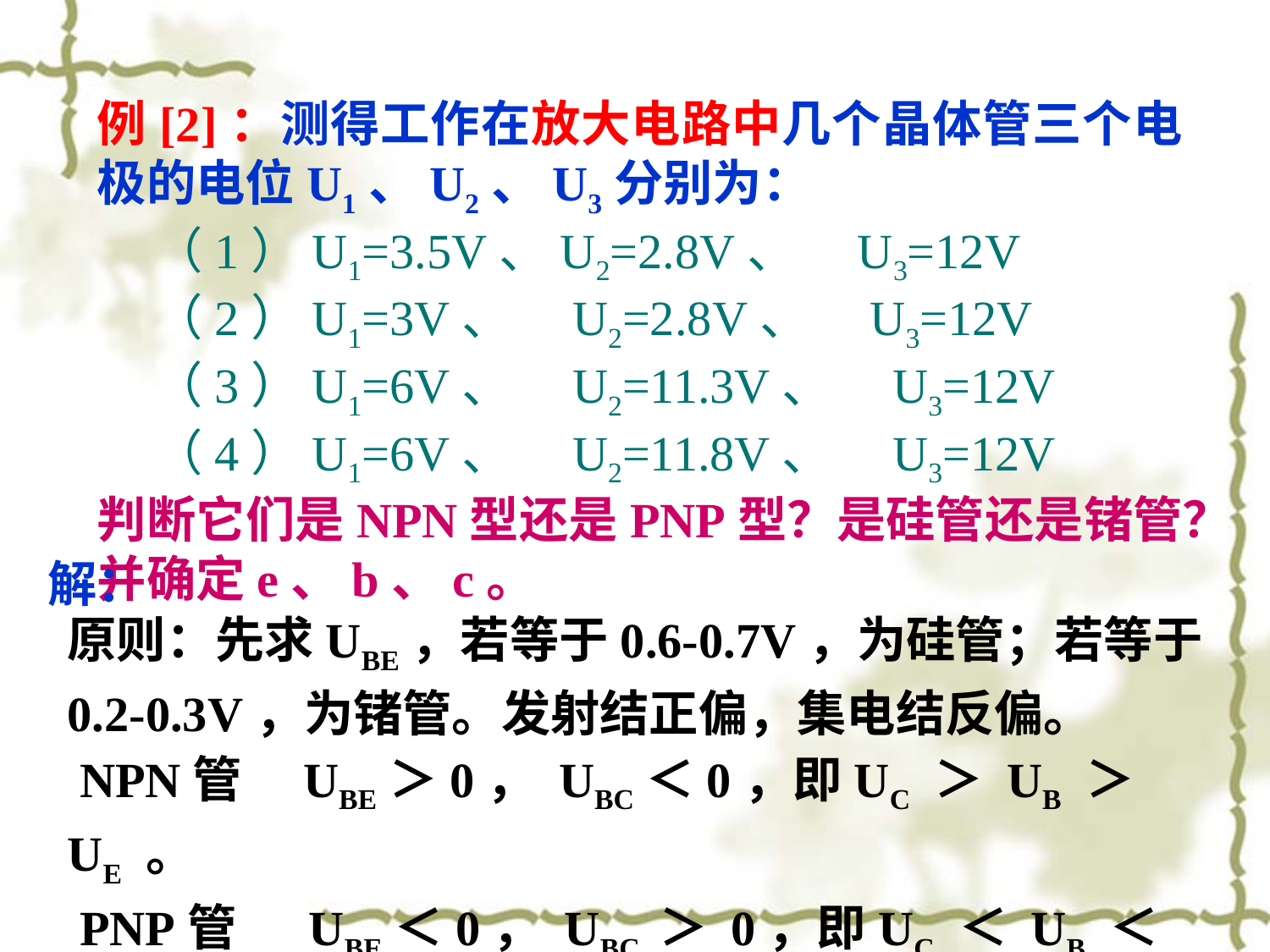

例[2]：测得工作在放大电路中几个晶体管三个电极的电位U1、U2、U3分别为：
    （1）U1=3.5V、U2=2.8V、　U3=12V
    （2）U1=3V、　U2=2.8V、　U3=12V
    （3）U1=6V、　U2=11.3V、　U3=12V
    （4）U1=6V、　U2=11.8V、　U3=12V
判断它们是NPN型还是PNP型？是硅管还是锗管？并确定e、b、c。
解：
原则：先求UBE，若等于0.6-0.7V，为硅管；若等于0.2-0.3V，为锗管。发射结正偏，集电结反偏。
 NPN管　UBE＞0， UBC＜0，即UC ＞ UB ＞ UE 。
 PNP管　 UBE＜0， UBC ＞ 0，即UC ＜ UB ＜ UE 。

86